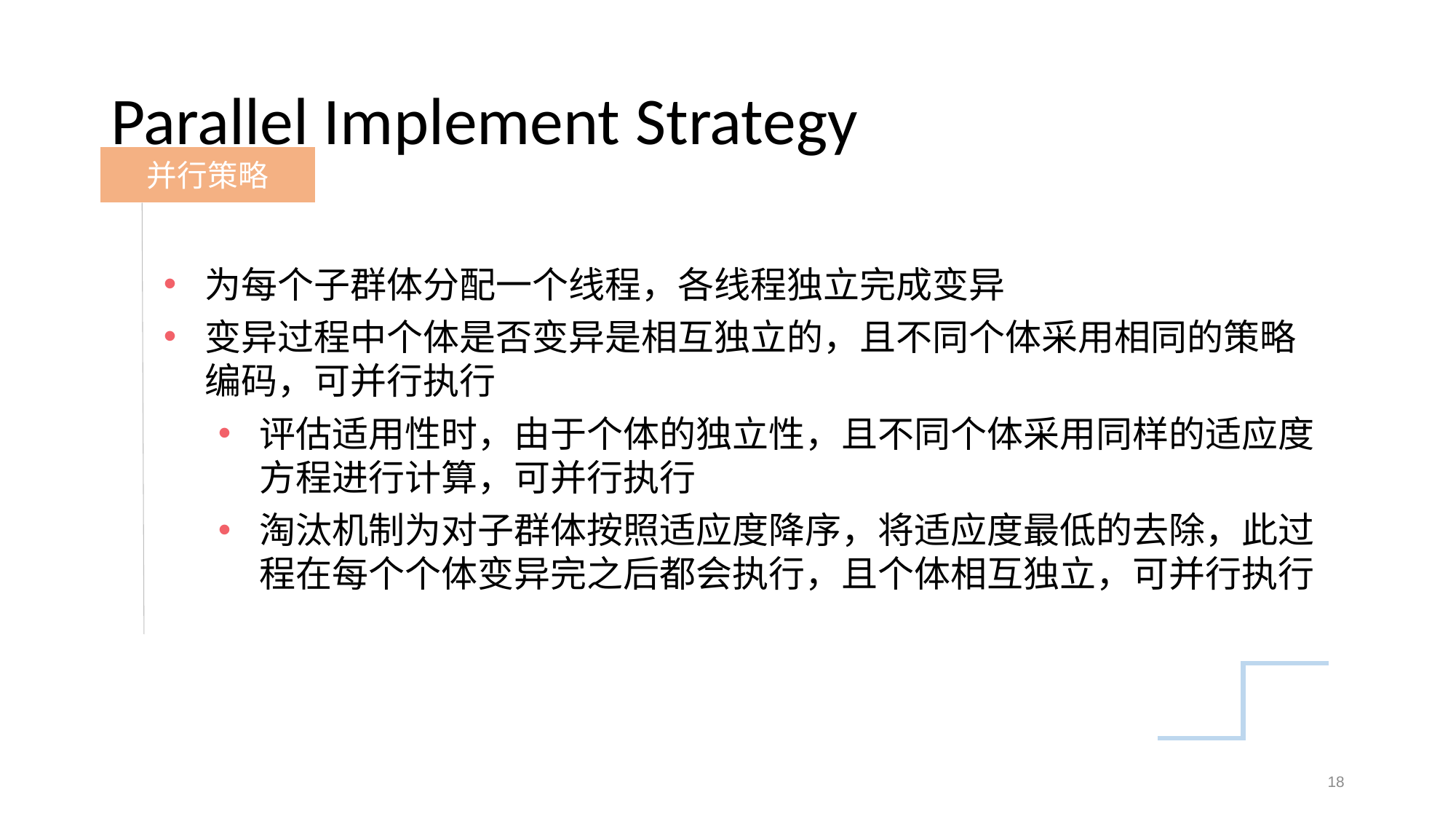

# Parallel Implement Strategy
并行策略
为每个子群体分配一个线程，各线程独立完成变异
变异过程中个体是否变异是相互独立的，且不同个体采用相同的策略编码，可并行执行
评估适用性时，由于个体的独立性，且不同个体采用同样的适应度方程进行计算，可并行执行
淘汰机制为对子群体按照适应度降序，将适应度最低的去除，此过程在每个个体变异完之后都会执行，且个体相互独立，可并行执行
18